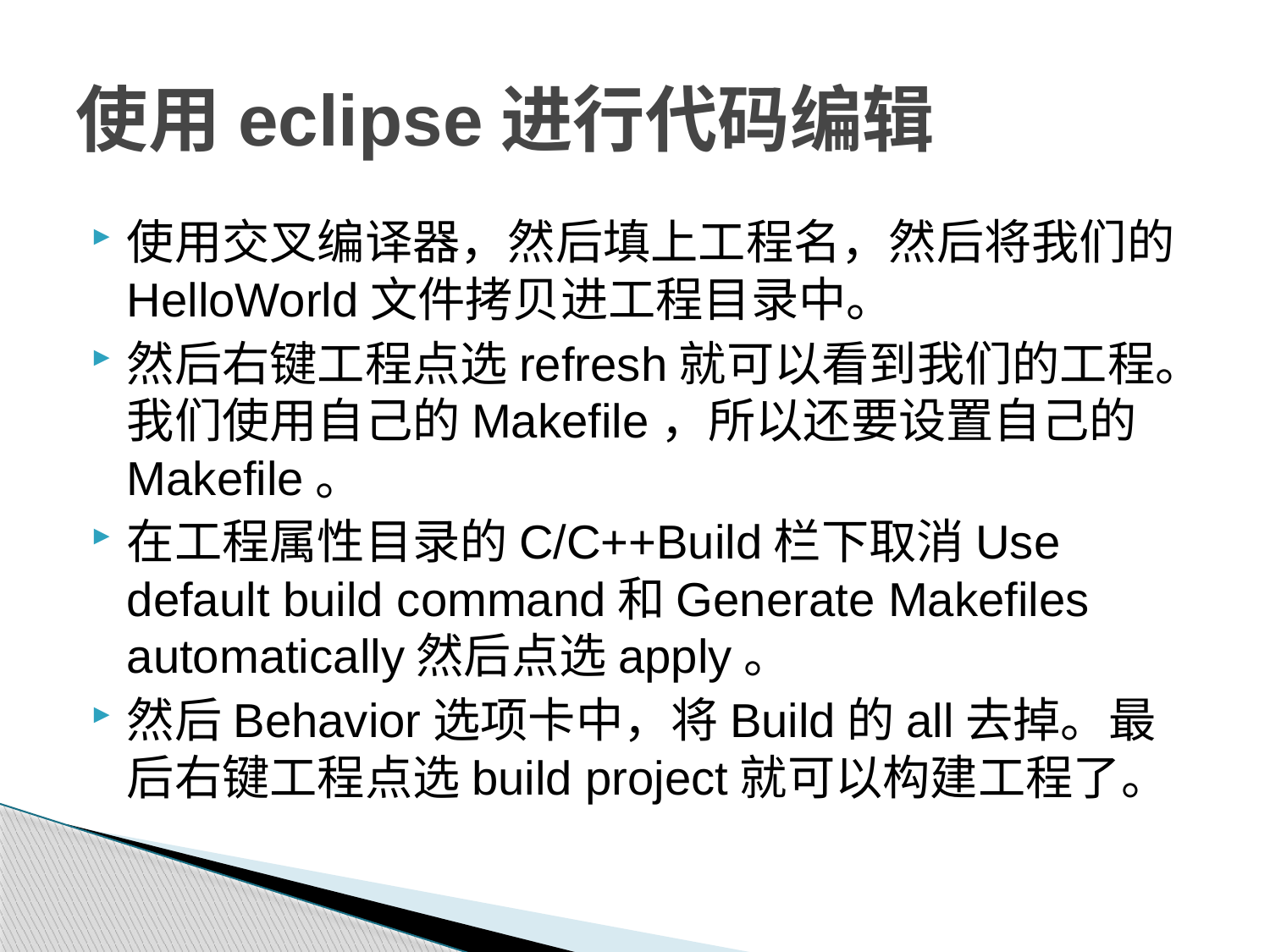

# 使用eclipse进行代码编辑
使用交叉编译器，然后填上工程名，然后将我们的HelloWorld文件拷贝进工程目录中。
然后右键工程点选refresh就可以看到我们的工程。我们使用自己的Makefile，所以还要设置自己的Makefile。
在工程属性目录的C/C++Build栏下取消Use default build command和Generate Makefiles automatically然后点选apply。
然后Behavior选项卡中，将Build的all去掉。最后右键工程点选build project就可以构建工程了。